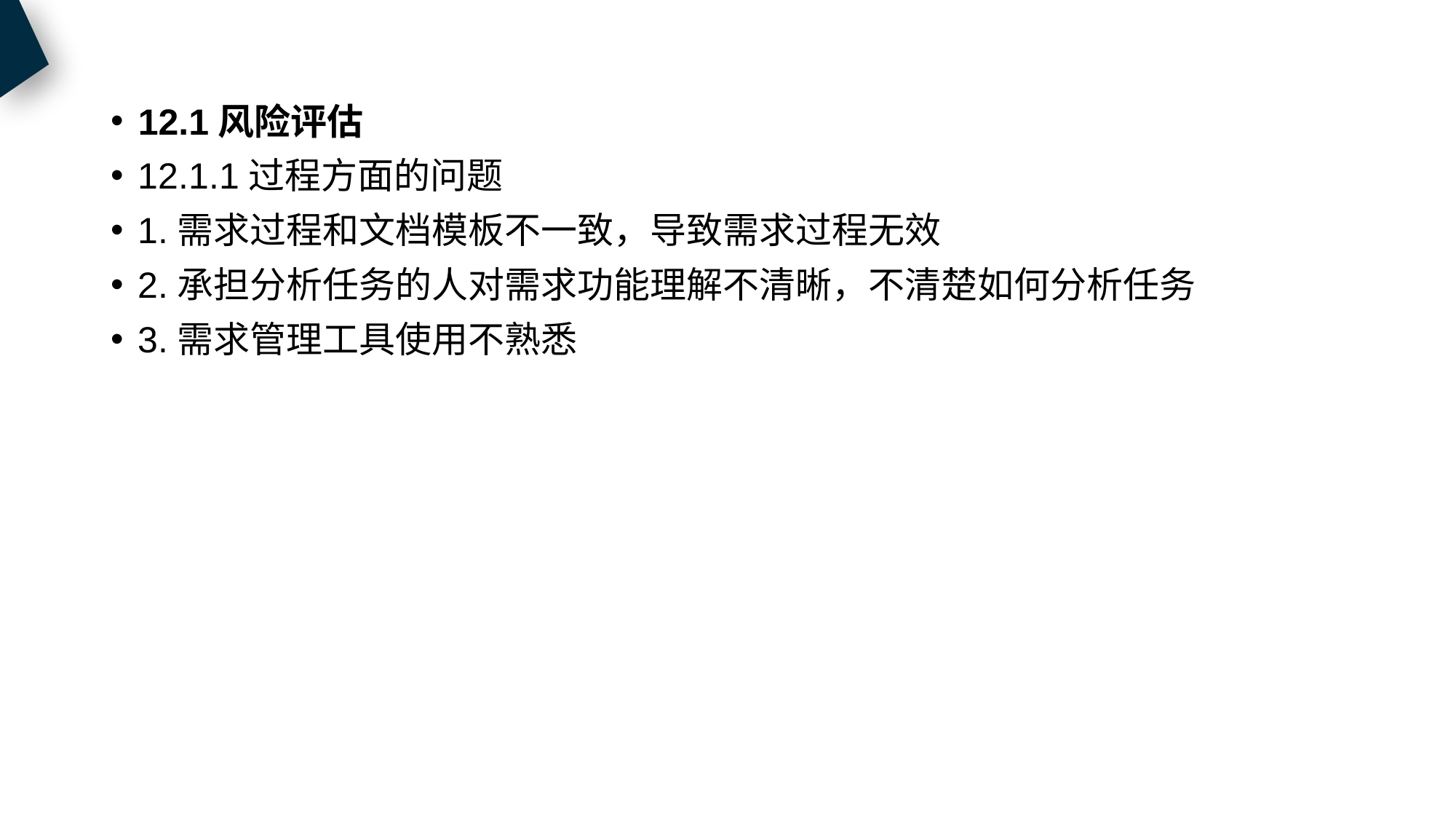

12.1风险评估
12.1.1过程方面的问题
1.需求过程和文档模板不一致，导致需求过程无效
2.承担分析任务的人对需求功能理解不清晰，不清楚如何分析任务
3.需求管理工具使用不熟悉